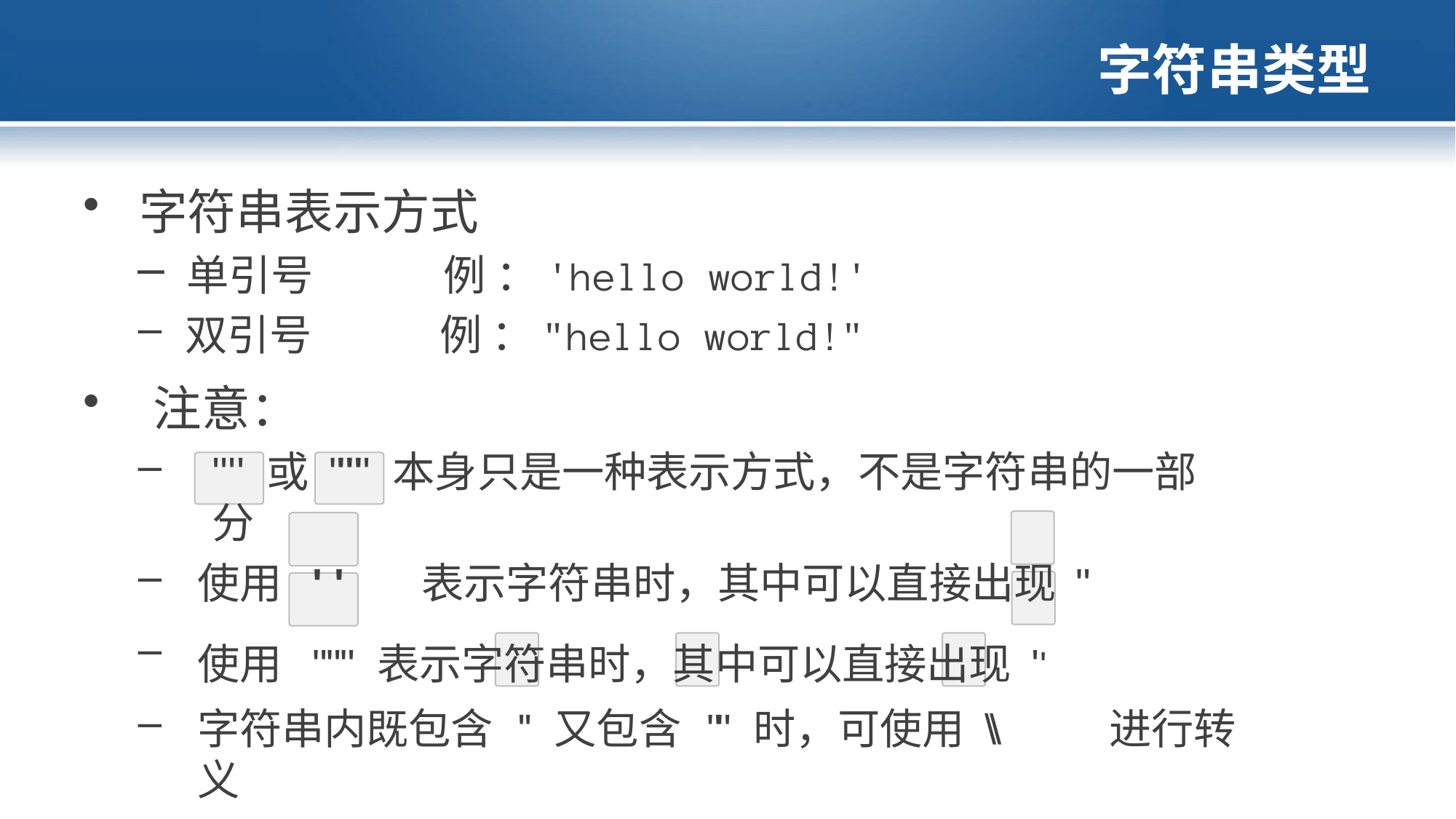

# 字符串类型
字符串表示方式
单引号	例 ：'hello world!'
双引号	例 ："hello world!"
注意：
'''' 或 """" 本身只是一种表示方式，不是字符串的一部分
使用	' '	表示字符串时，其中可以直接出现 "
使用	""" 表示字符串时，其中可以直接出现 ''
字符串内既包含 '' 又包含 "" 时，可使用 \\	进行转义